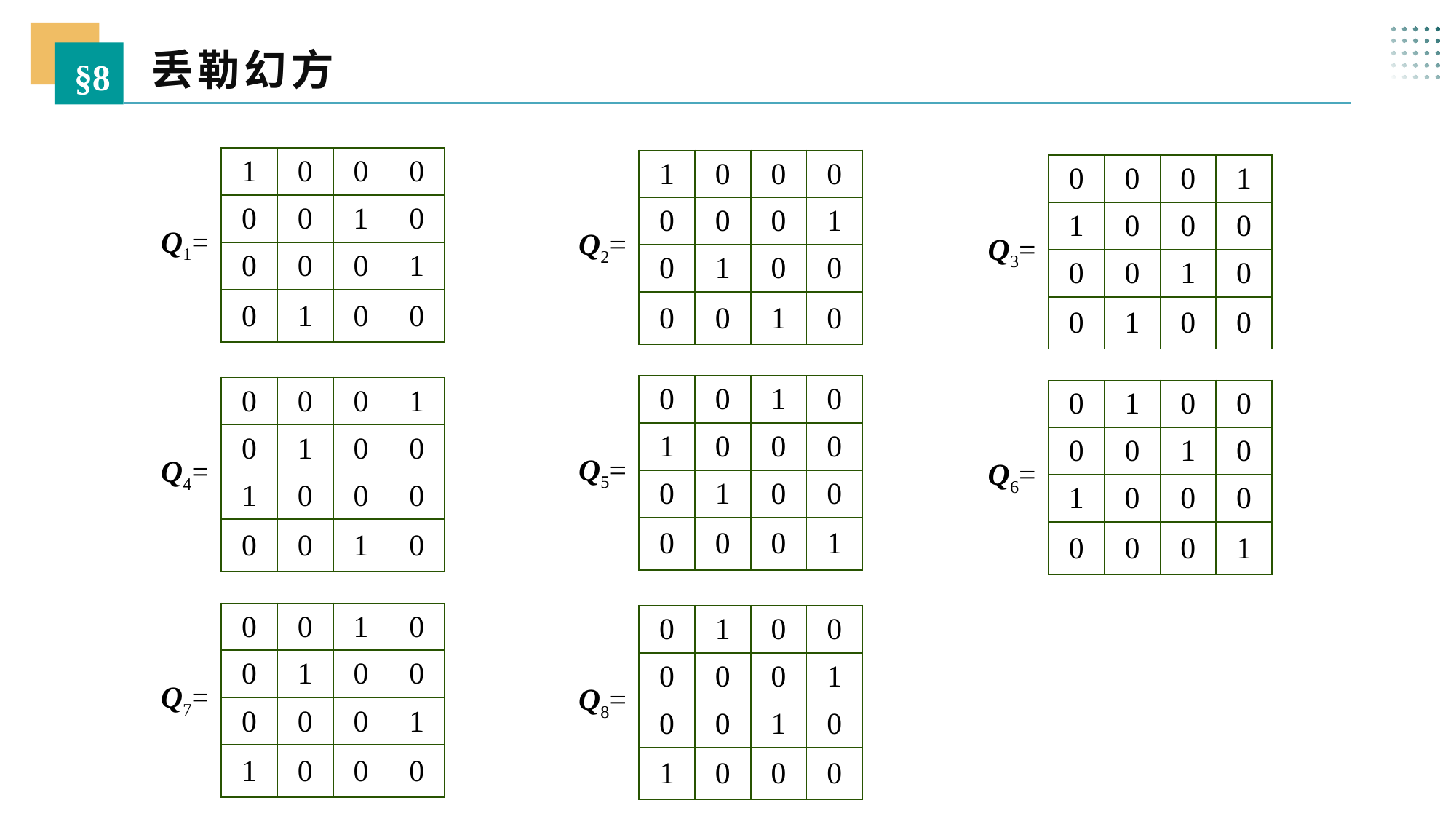

丢勒幻方
§8
| Q1= | 1 | 0 | 0 | 0 |
| --- | --- | --- | --- | --- |
|  | 0 | 0 | 1 | 0 |
|  | 0 | 0 | 0 | 1 |
|  | 0 | 1 | 0 | 0 |
| Q2= | 1 | 0 | 0 | 0 |
| --- | --- | --- | --- | --- |
|  | 0 | 0 | 0 | 1 |
|  | 0 | 1 | 0 | 0 |
|  | 0 | 0 | 1 | 0 |
| Q3= | 0 | 0 | 0 | 1 |
| --- | --- | --- | --- | --- |
|  | 1 | 0 | 0 | 0 |
|  | 0 | 0 | 1 | 0 |
|  | 0 | 1 | 0 | 0 |
| Q5= | 0 | 0 | 1 | 0 |
| --- | --- | --- | --- | --- |
|  | 1 | 0 | 0 | 0 |
|  | 0 | 1 | 0 | 0 |
|  | 0 | 0 | 0 | 1 |
| Q4= | 0 | 0 | 0 | 1 |
| --- | --- | --- | --- | --- |
|  | 0 | 1 | 0 | 0 |
|  | 1 | 0 | 0 | 0 |
|  | 0 | 0 | 1 | 0 |
| Q6= | 0 | 1 | 0 | 0 |
| --- | --- | --- | --- | --- |
|  | 0 | 0 | 1 | 0 |
|  | 1 | 0 | 0 | 0 |
|  | 0 | 0 | 0 | 1 |
| Q7= | 0 | 0 | 1 | 0 |
| --- | --- | --- | --- | --- |
|  | 0 | 1 | 0 | 0 |
|  | 0 | 0 | 0 | 1 |
|  | 1 | 0 | 0 | 0 |
| Q8= | 0 | 1 | 0 | 0 |
| --- | --- | --- | --- | --- |
|  | 0 | 0 | 0 | 1 |
|  | 0 | 0 | 1 | 0 |
|  | 1 | 0 | 0 | 0 |